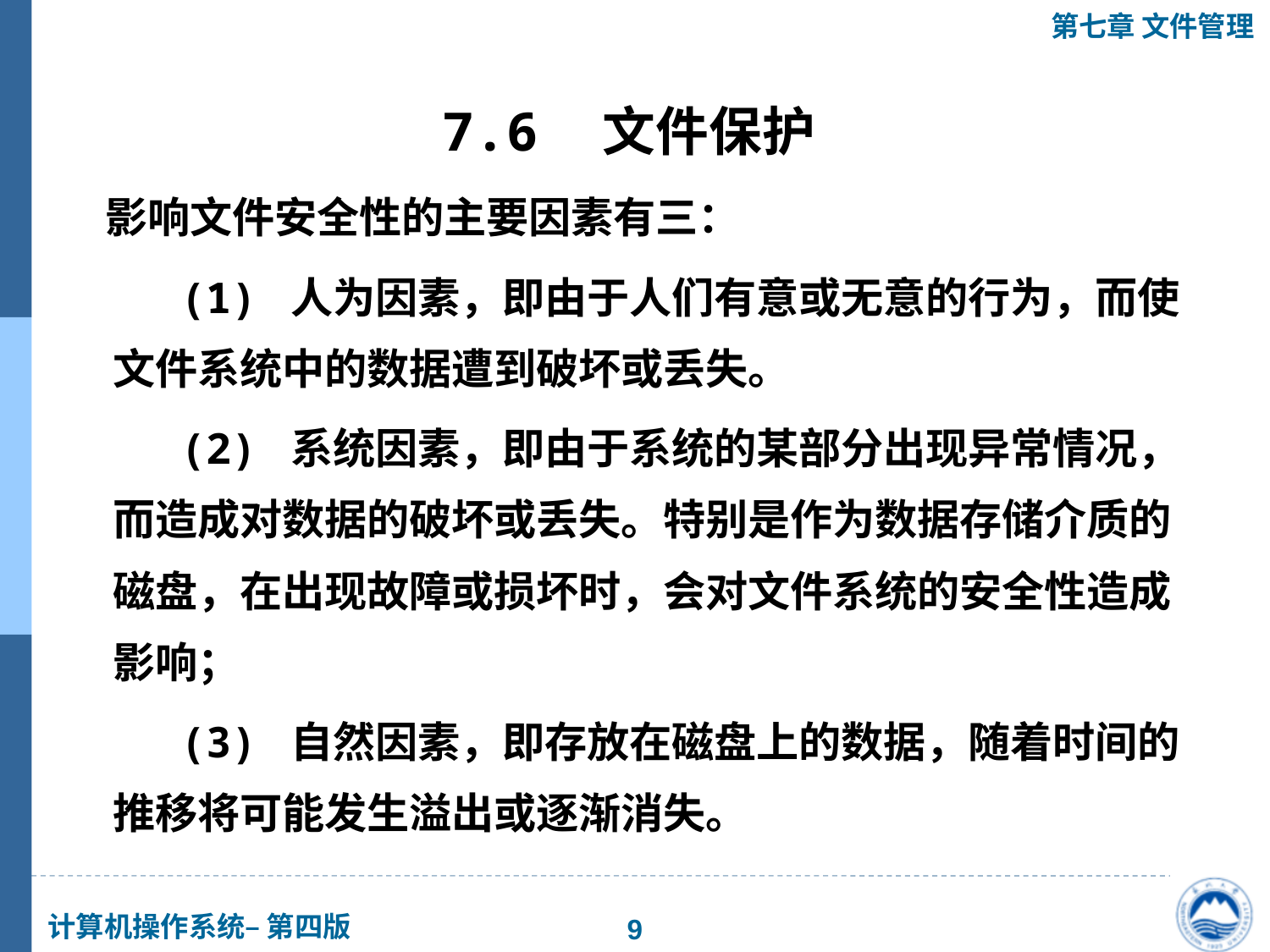

7.6　文件保护
  影响文件安全性的主要因素有三：
　　 (1) 人为因素，即由于人们有意或无意的行为，而使文件系统中的数据遭到破坏或丢失。
　　 (2) 系统因素，即由于系统的某部分出现异常情况，而造成对数据的破坏或丢失。特别是作为数据存储介质的磁盘，在出现故障或损坏时，会对文件系统的安全性造成影响；
　　 (3) 自然因素，即存放在磁盘上的数据，随着时间的推移将可能发生溢出或逐渐消失。